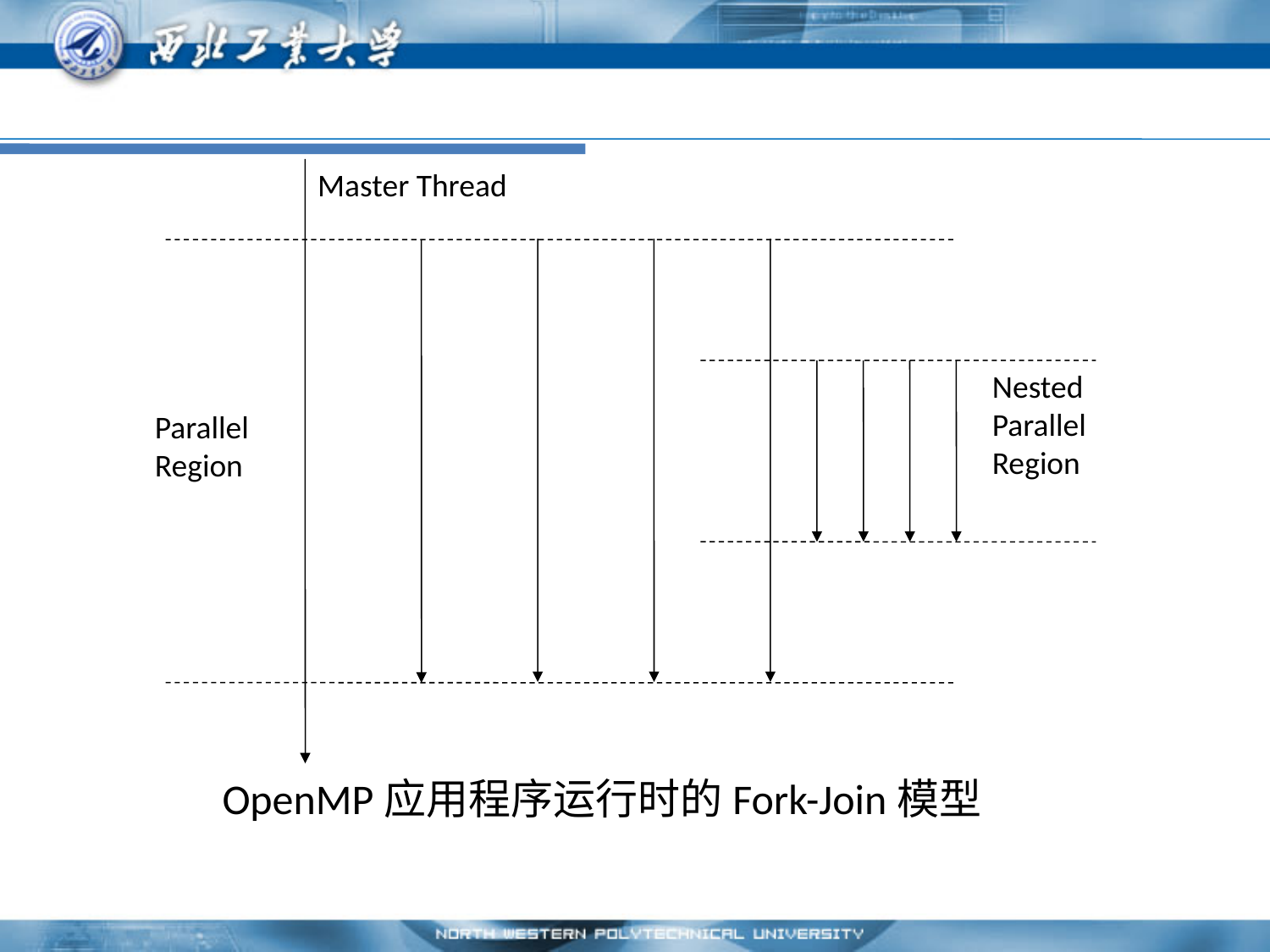

#

Master Thread

Nested
Parallel
Region
Parallel
Region

OpenMP应用程序运行时的Fork-Join模型